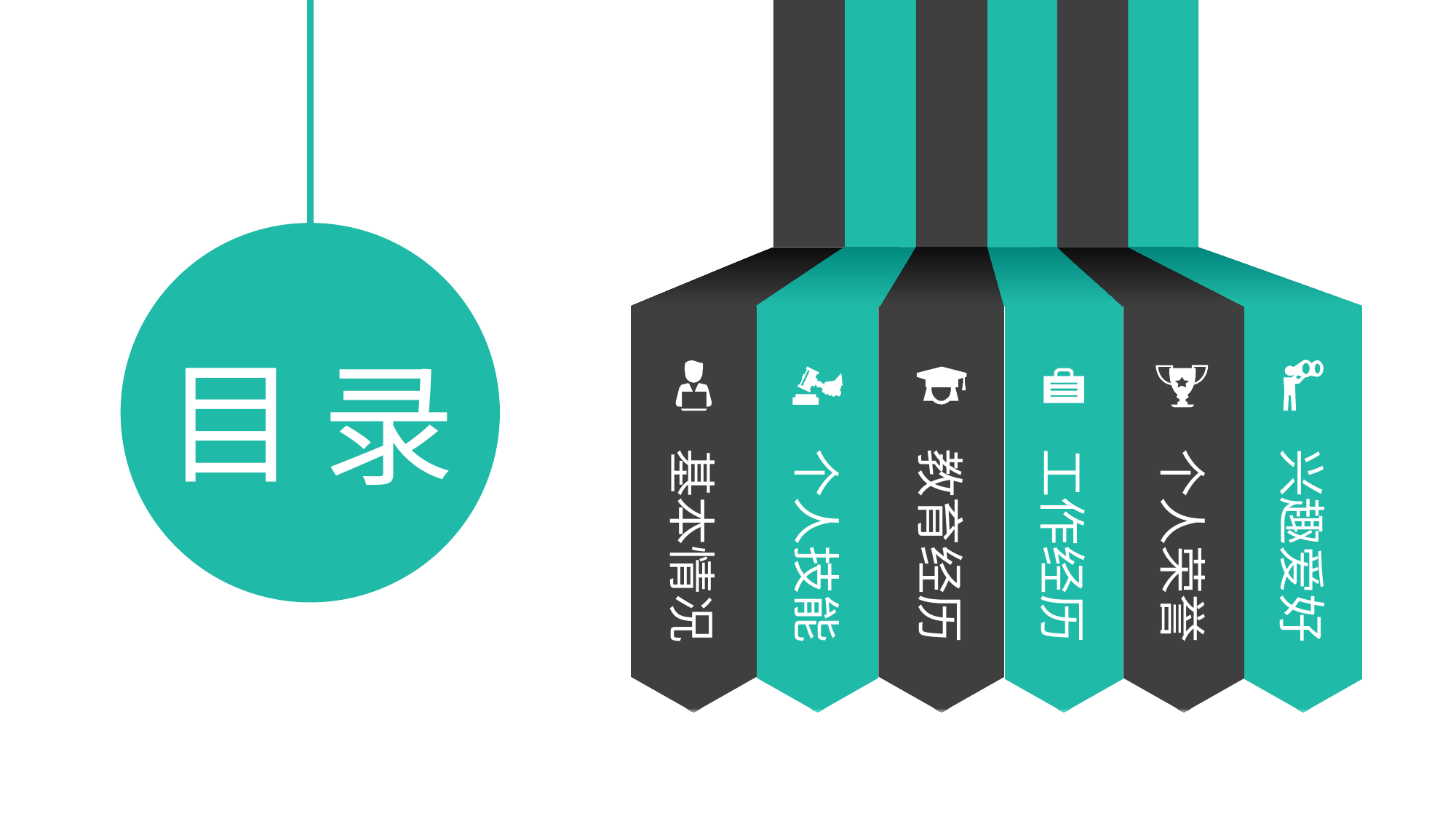

个人技能
教育经历
工作经历
基本情况
个人荣誉
兴趣爱好

目
录